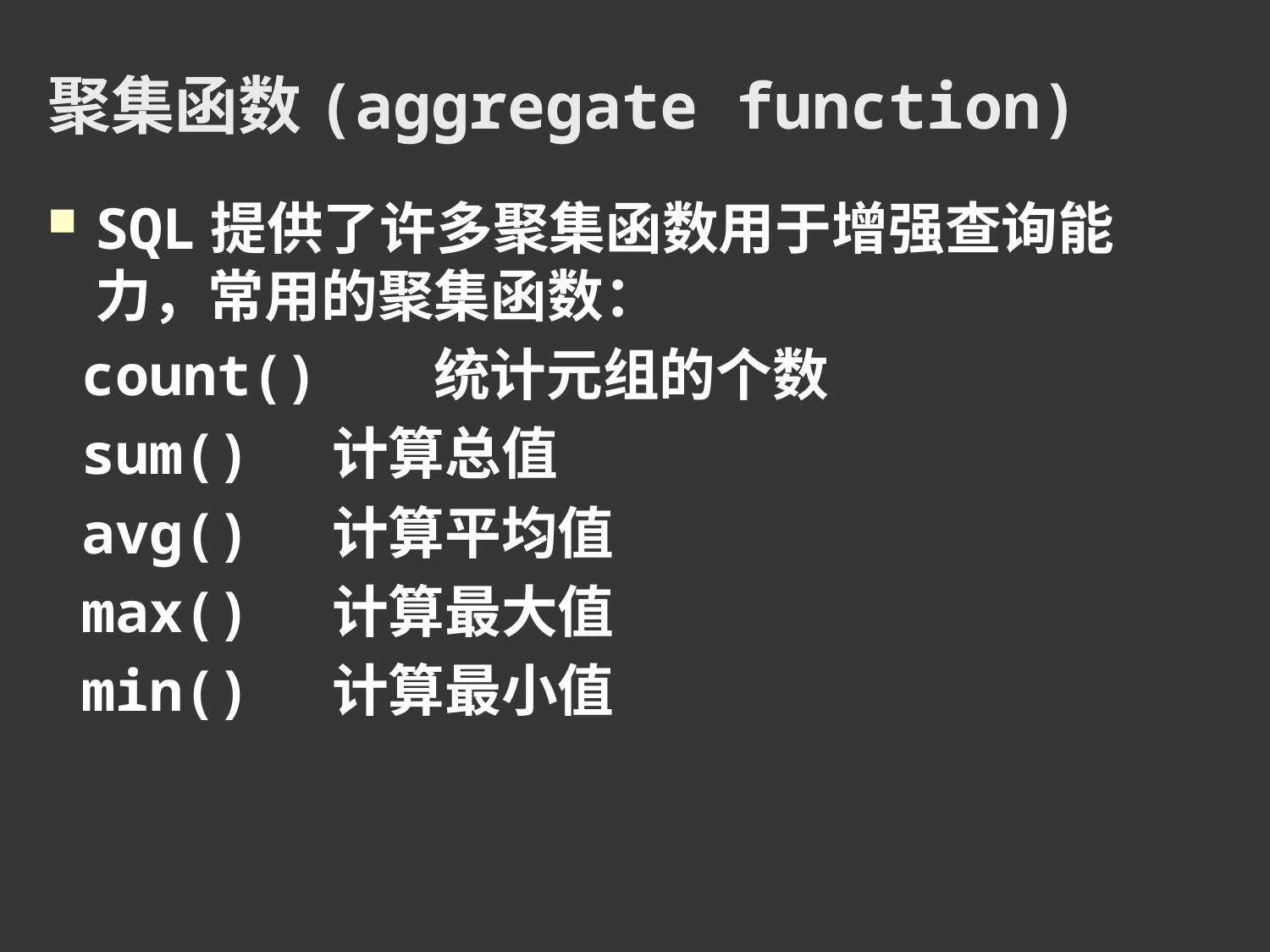

# 聚集函数(aggregate function)
SQL提供了许多聚集函数用于增强查询能力，常用的聚集函数：
 count()   统计元组的个数
 sum()  计算总值
 avg()  计算平均值
 max()  计算最大值
 min()  计算最小值